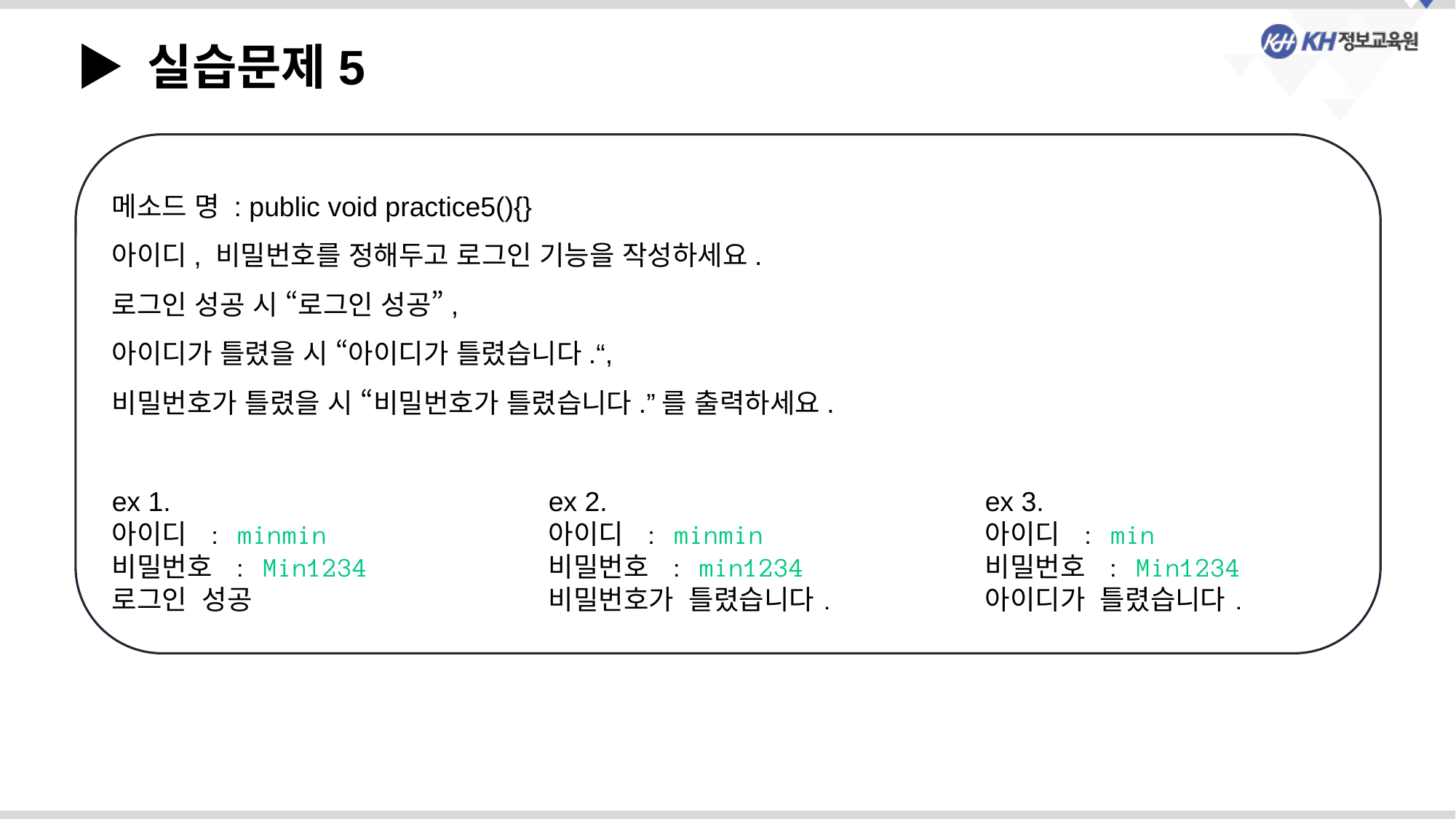

▶ 실습문제5
메소드 명 : public void practice5(){}
아이디, 비밀번호를 정해두고 로그인 기능을 작성하세요.
로그인 성공 시 “로그인 성공”,
아이디가 틀렸을 시 “아이디가 틀렸습니다.“,
비밀번호가 틀렸을 시 “비밀번호가 틀렸습니다.”를 출력하세요.

ex 1.				ex 2.				ex 3.
아이디 : minmin			아이디 : minmin			아이디 : min
비밀번호 : Min1234		비밀번호 : min1234		비밀번호 : Min1234
로그인 성공			비밀번호가 틀렸습니다.		아이디가 틀렸습니다.